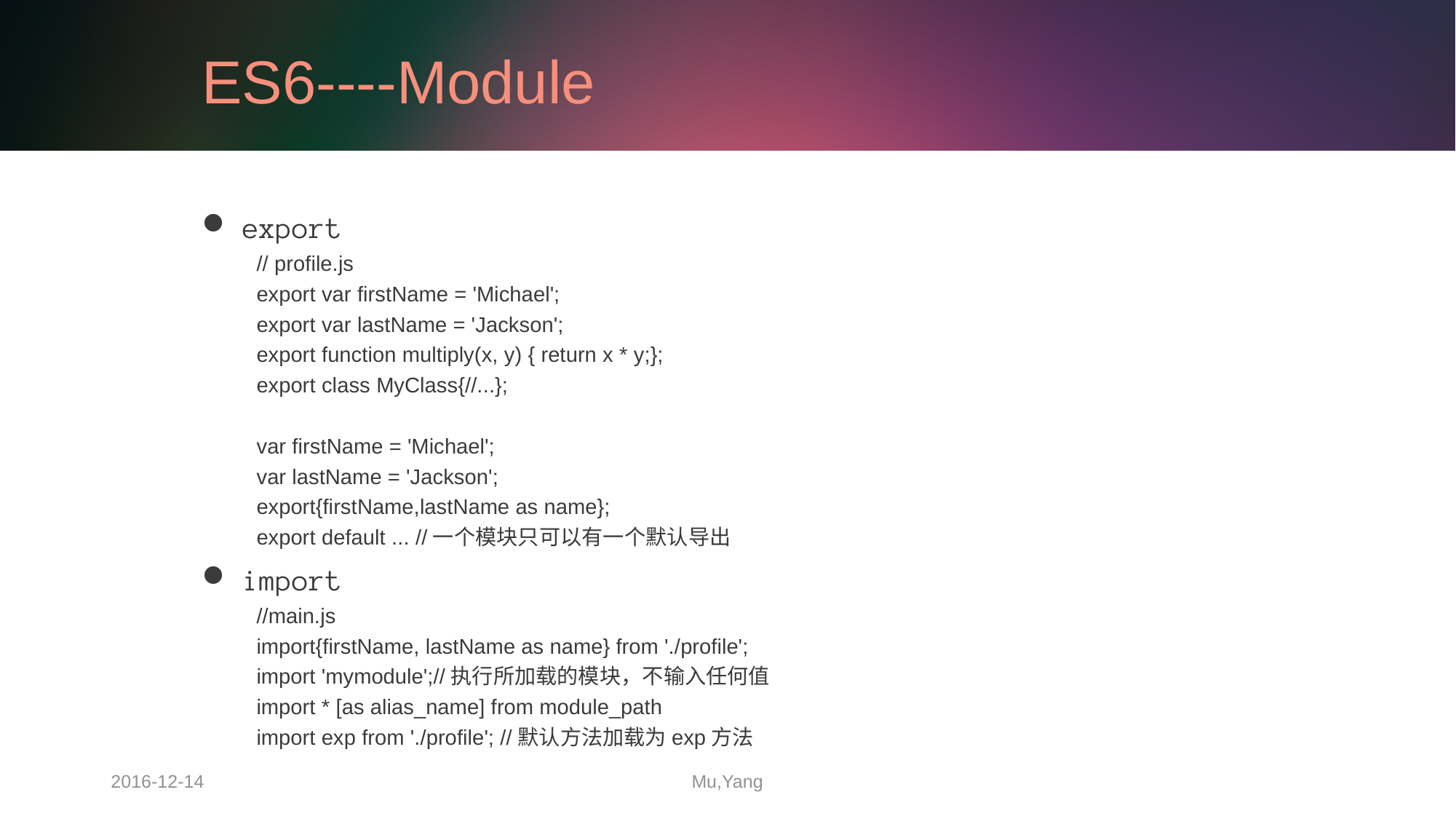

# ES6----Module
export
// profile.js
export var firstName = 'Michael';
export var lastName = 'Jackson';
export function multiply(x, y) { return x * y;};
export class MyClass{//...};

var firstName = 'Michael';
var lastName = 'Jackson';
export{firstName,lastName as name};
export default ... //一个模块只可以有一个默认导出
import
//main.js
import{firstName, lastName as name} from './profile';
import 'mymodule';//执行所加载的模块，不输入任何值
import * [as alias_name] from module_path
import exp from './profile'; //默认方法加载为exp方法
2016-12-14
Mu,Yang
138